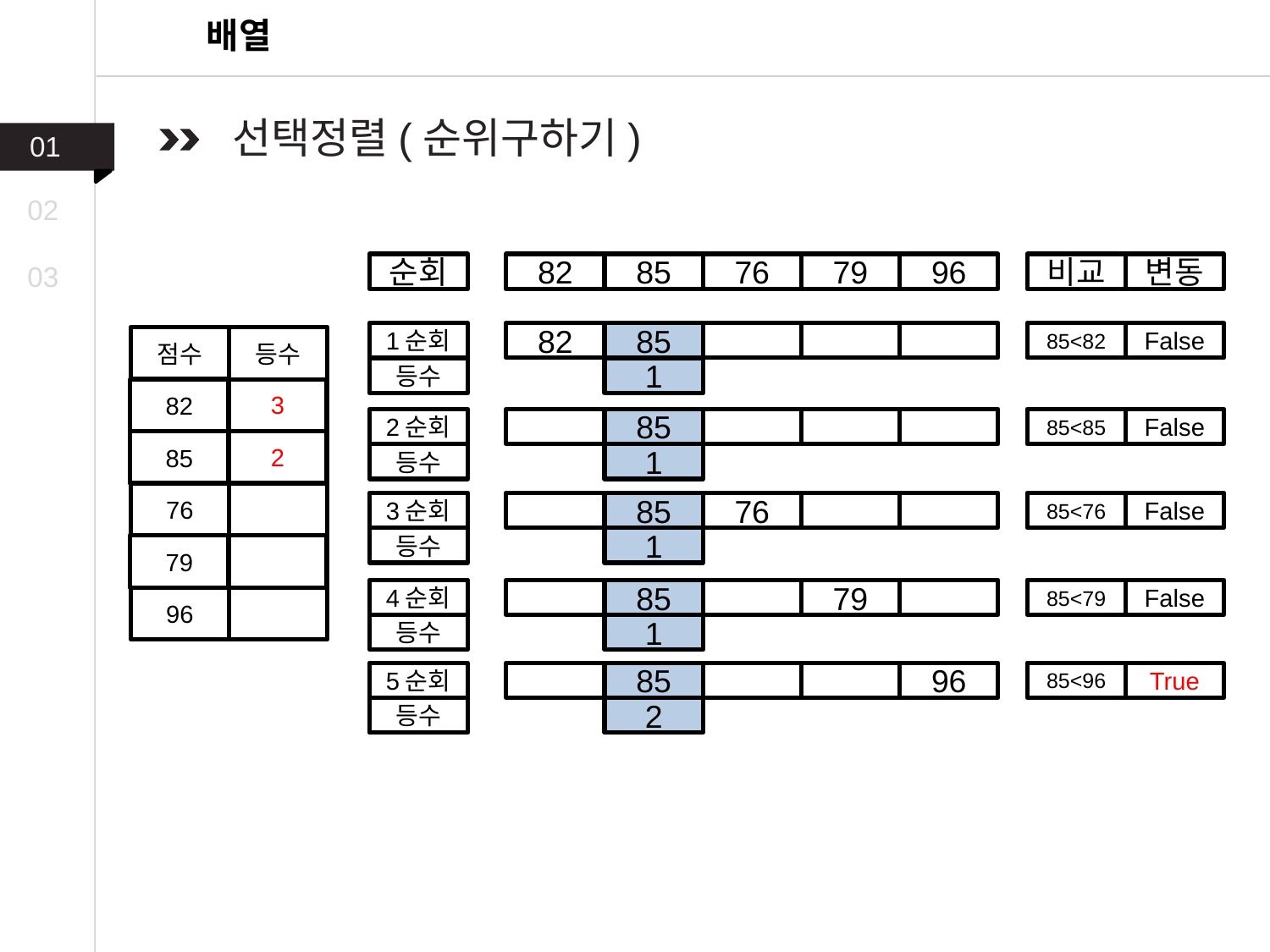

배열
 선택정렬(순위구하기)
01

02
03
순회
82
85
76
79
96
비교
변동
1순회
82
85

85<82
False
점수
등수
등수
1
82

3
2순회

85

85<85
False
85

2
등수
1
76

3순회

85
76

85<76
False
등수
1
79

4순회

85

79

85<79
False
96

등수
1
5순회

85

96
85<96
True
등수
2